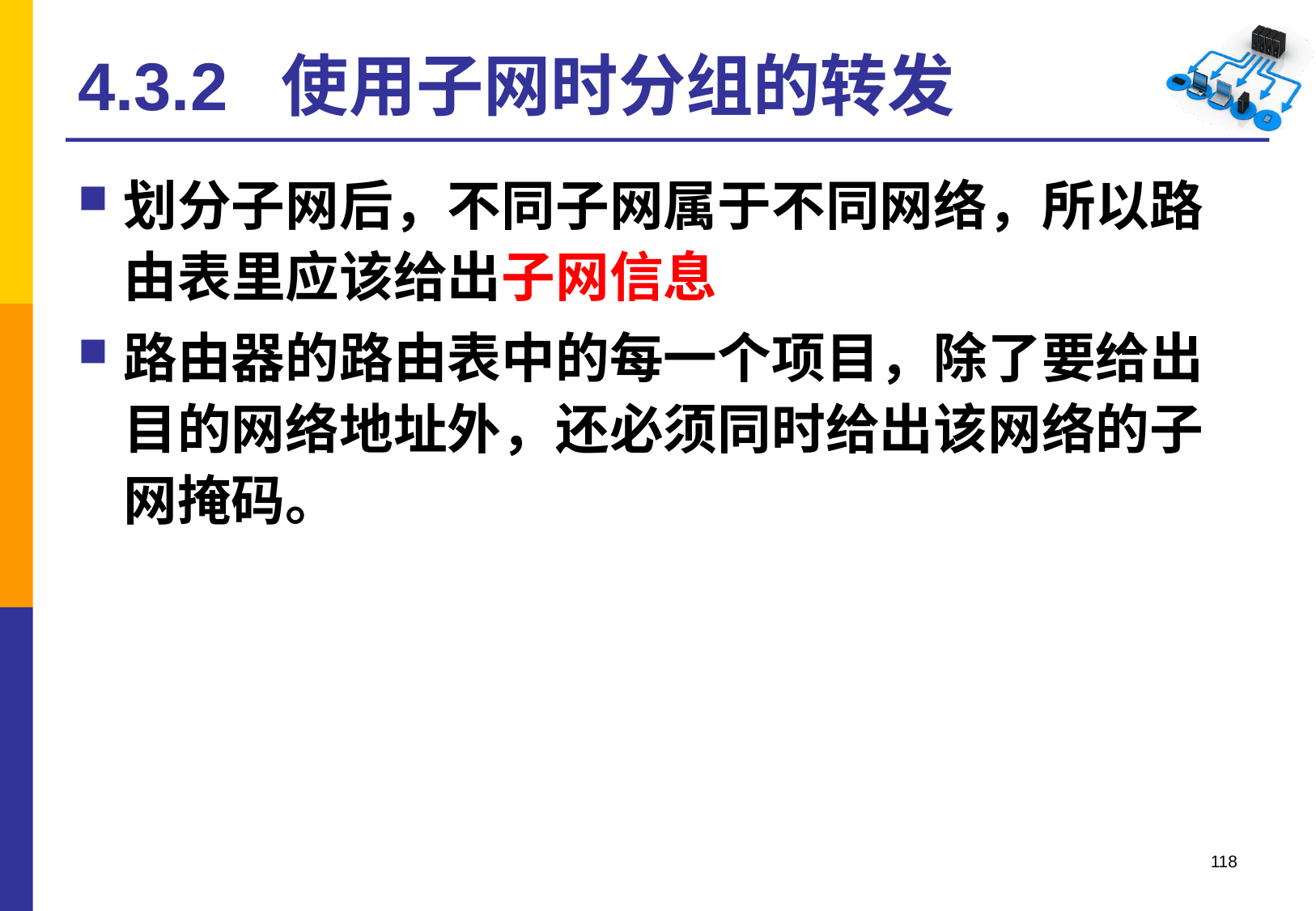

# 4.3.2  使用子网时分组的转发
划分子网后，不同子网属于不同网络，所以路由表里应该给出子网信息
路由器的路由表中的每一个项目，除了要给出目的网络地址外，还必须同时给出该网络的子网掩码。

118